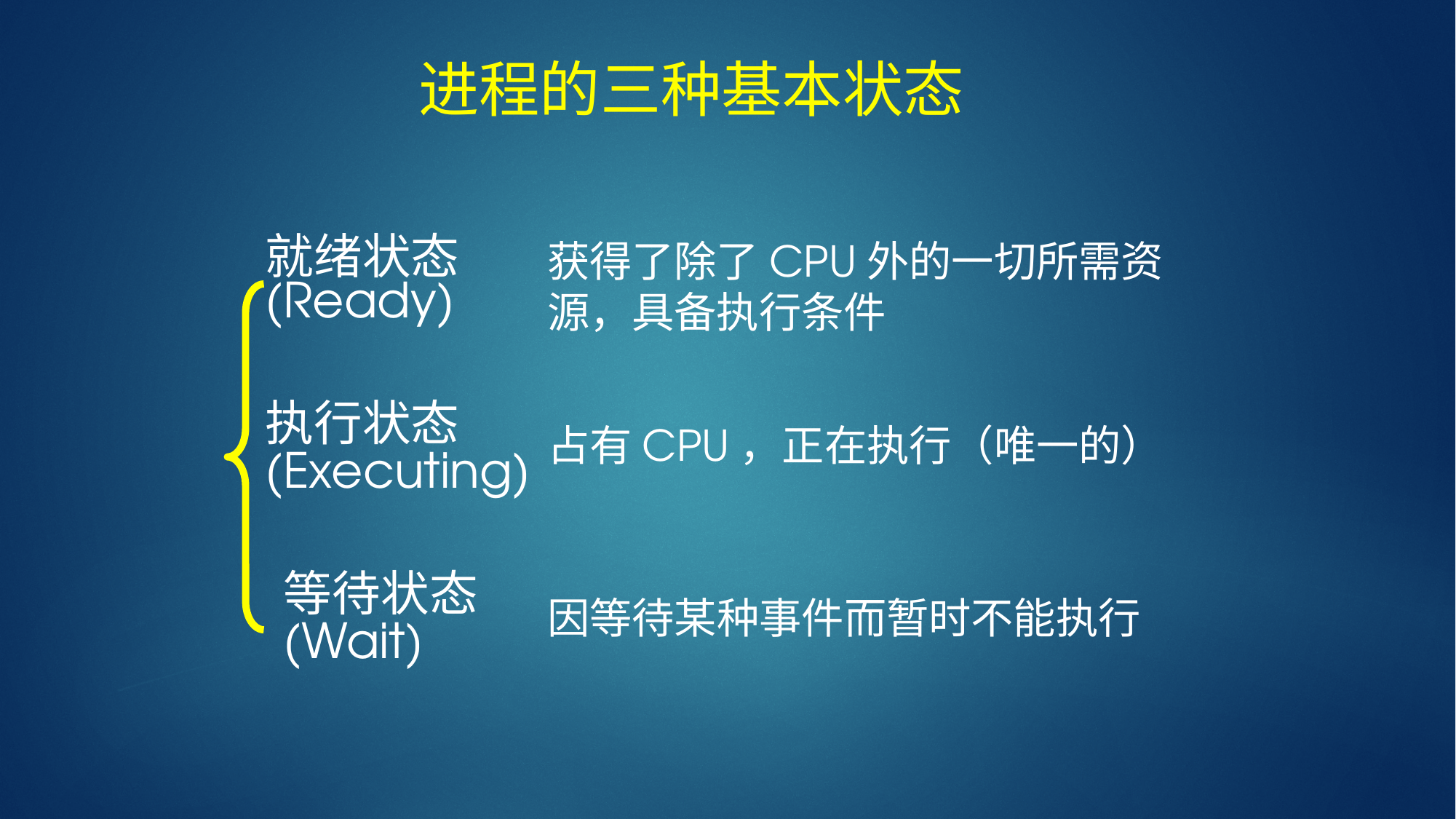

# 进程的三种基本状态
就绪状态
(Ready)
获得了除了CPU外的一切所需资源，具备执行条件

执行状态
(Executing)
占有CPU，正在执行（唯一的）
等待状态
(Wait)
因等待某种事件而暂时不能执行